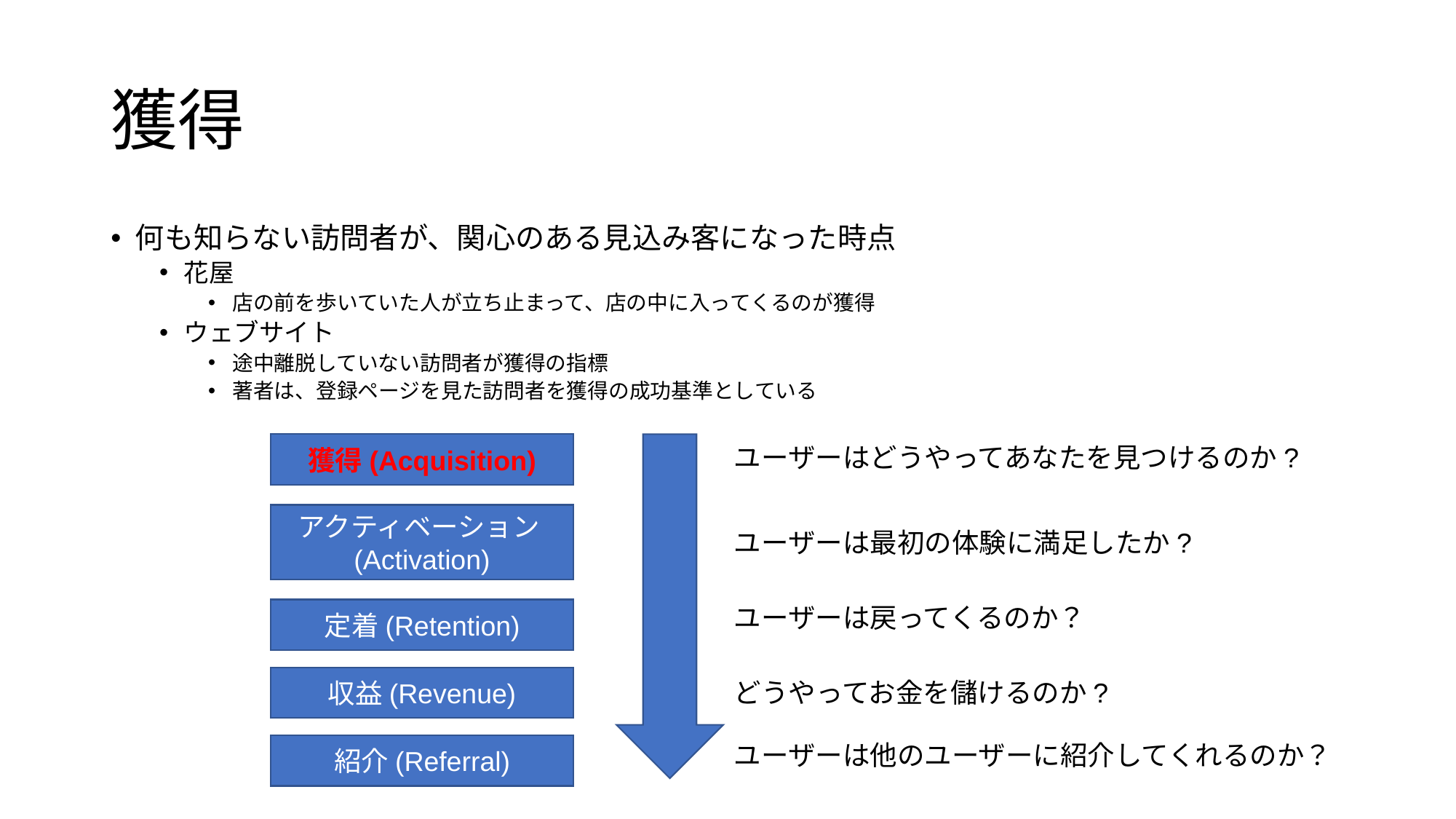

# 獲得
何も知らない訪問者が、関心のある見込み客になった時点
花屋
店の前を歩いていた人が立ち止まって、店の中に入ってくるのが獲得
ウェブサイト
途中離脱していない訪問者が獲得の指標
著者は、登録ページを見た訪問者を獲得の成功基準としている
獲得(Acquisition)

ユーザーはどうやってあなたを見つけるのか?
アクティベーション(Activation)
ユーザーは最初の体験に満足したか?
ユーザーは戻ってくるのか？
定着(Retention)
収益(Revenue)
どうやってお金を儲けるのか?
ユーザーは他のユーザーに紹介してくれるのか？
紹介(Referral)